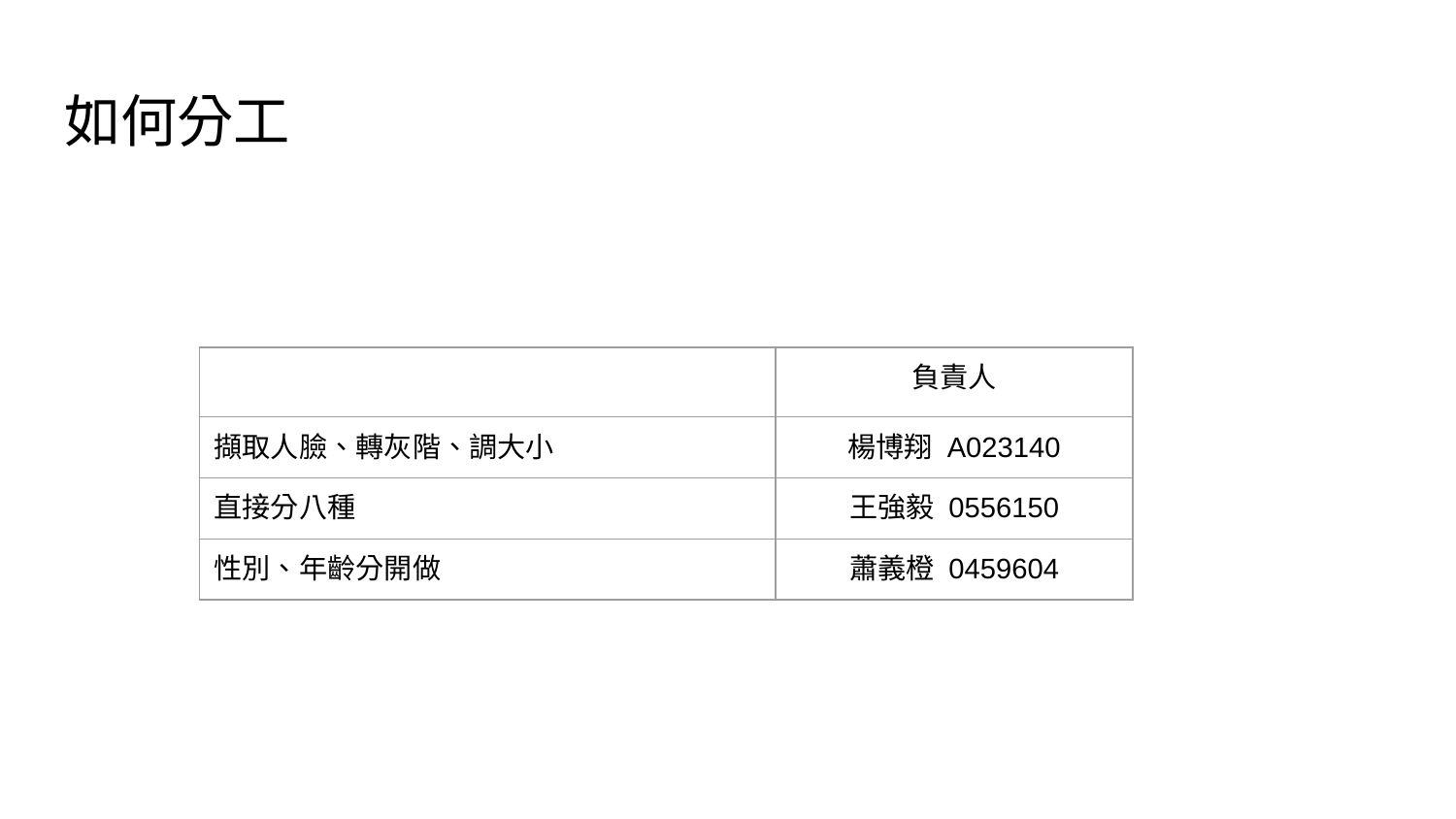

# 如何分工

|  | 負責人 |
| --- | --- |
| 擷取人臉、轉灰階、調大小 | 楊博翔 A023140 |
| 直接分八種 | 王強毅 0556150 |
| 性別、年齡分開做 | 蕭義橙 0459604 |